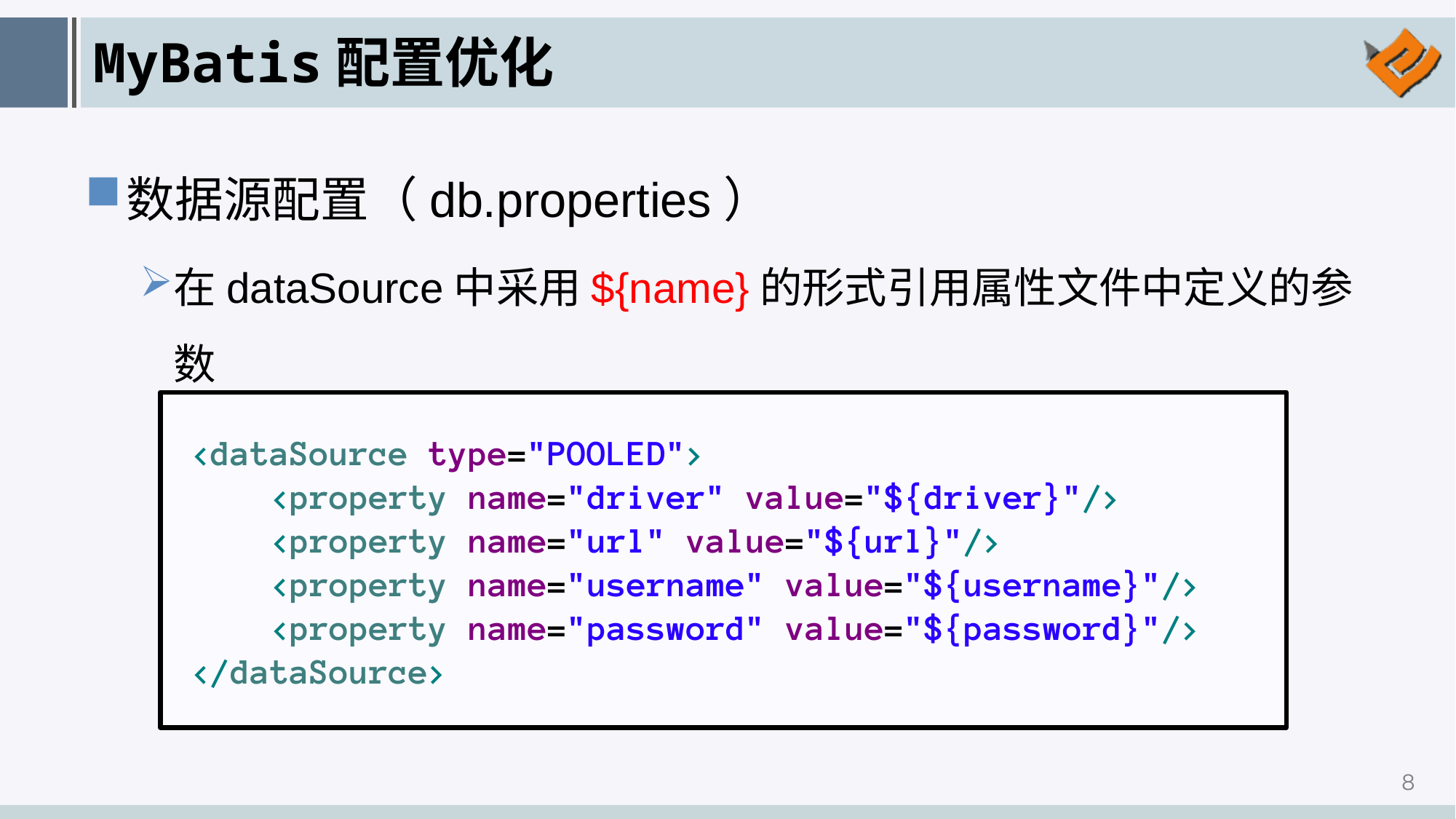

# MyBatis配置优化
数据源配置（db.properties）
在dataSource中采用${name}的形式引用属性文件中定义的参数
 <dataSource type="POOLED">
     <property name="driver" value="${driver}"/>
     <property name="url" value="${url}"/>
     <property name="username" value="${username}"/>
     <property name="password" value="${password}"/>
 </dataSource>